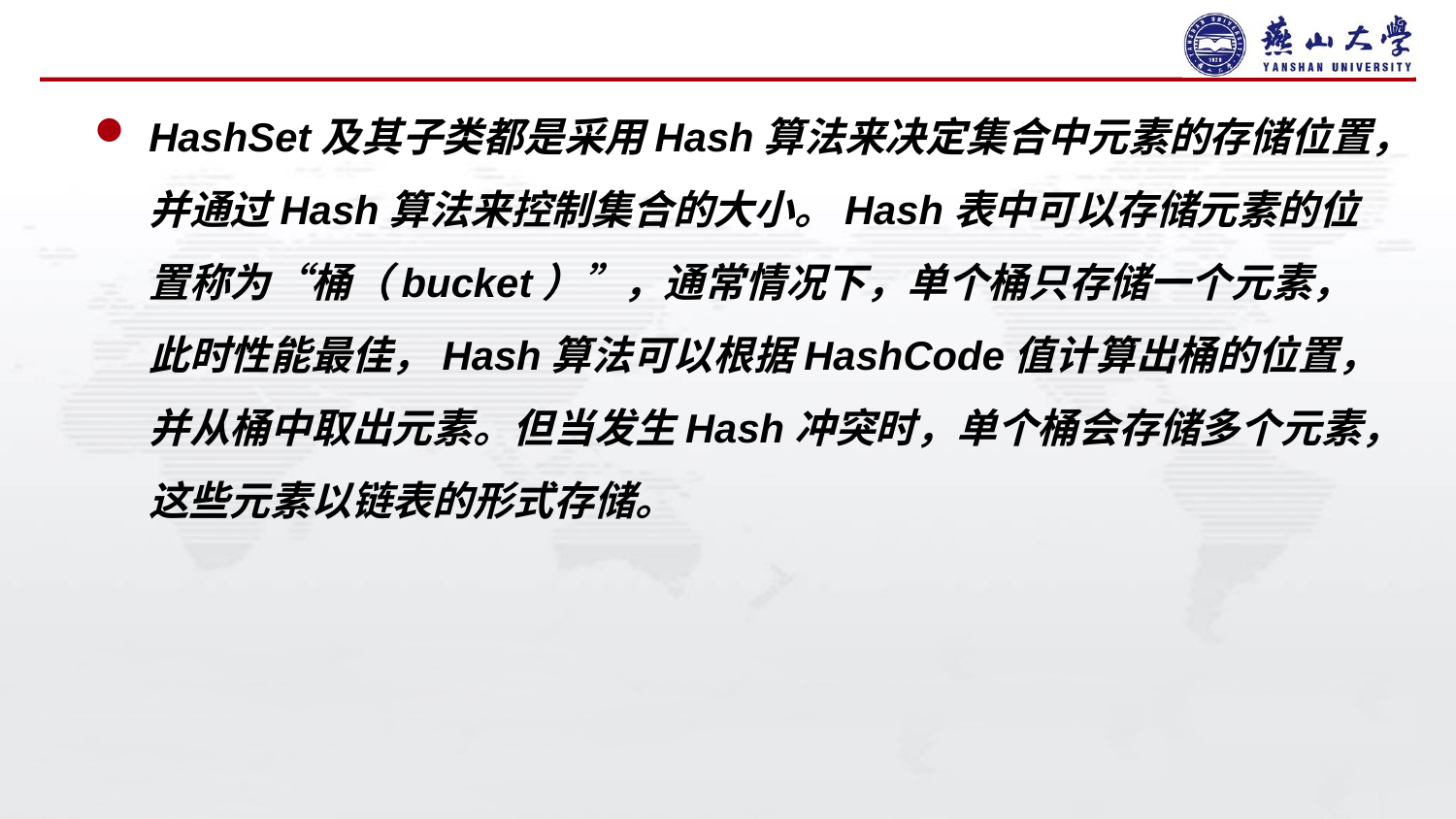

#
HashSet及其子类都是采用Hash算法来决定集合中元素的存储位置，并通过Hash算法来控制集合的大小。Hash表中可以存储元素的位置称为“桶（bucket）”，通常情况下，单个桶只存储一个元素，此时性能最佳，Hash算法可以根据HashCode值计算出桶的位置，并从桶中取出元素。但当发生Hash冲突时，单个桶会存储多个元素，这些元素以链表的形式存储。